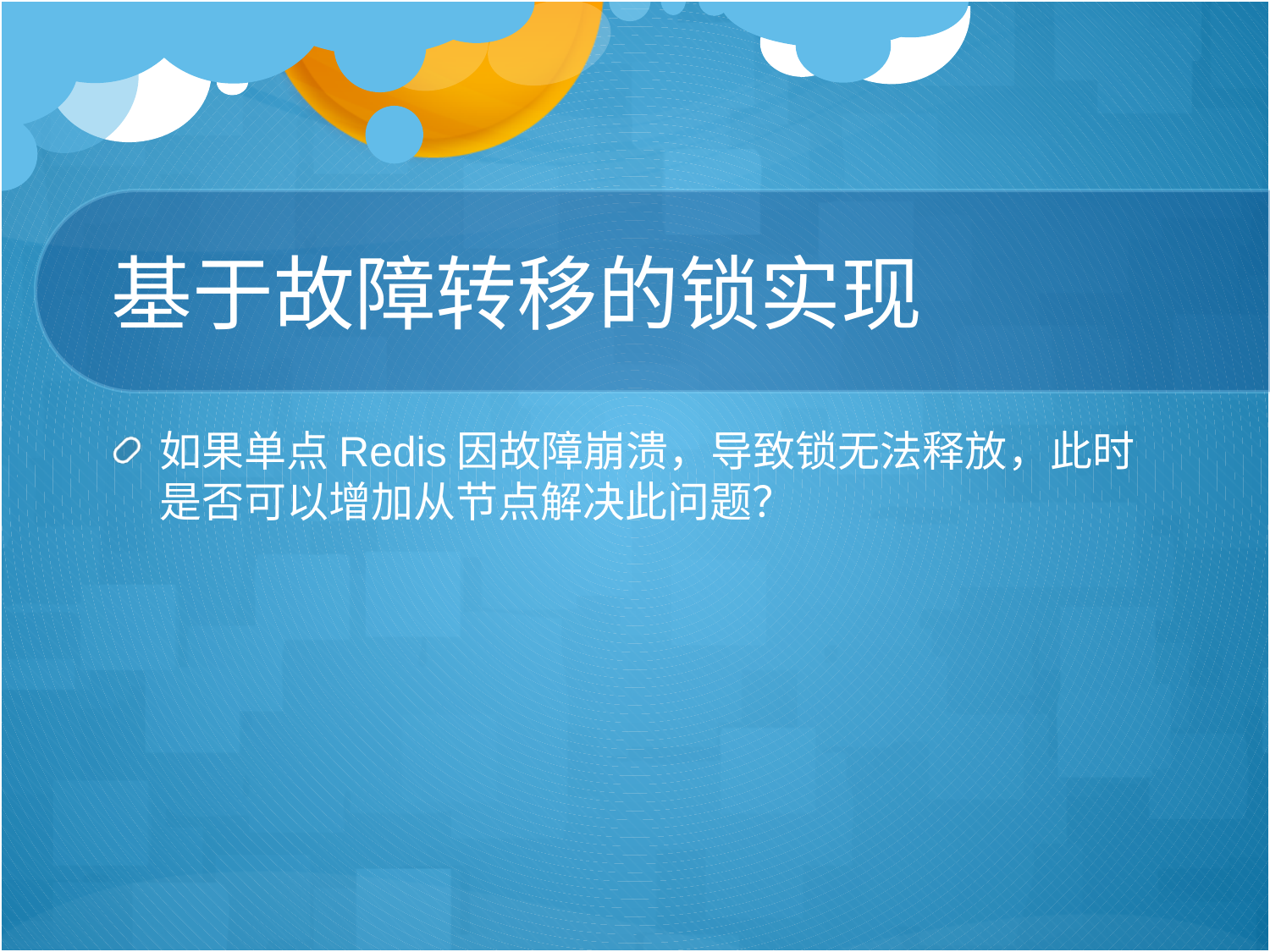

# 基于故障转移的锁实现
如果单点Redis因故障崩溃，导致锁无法释放，此时是否可以增加从节点解决此问题？